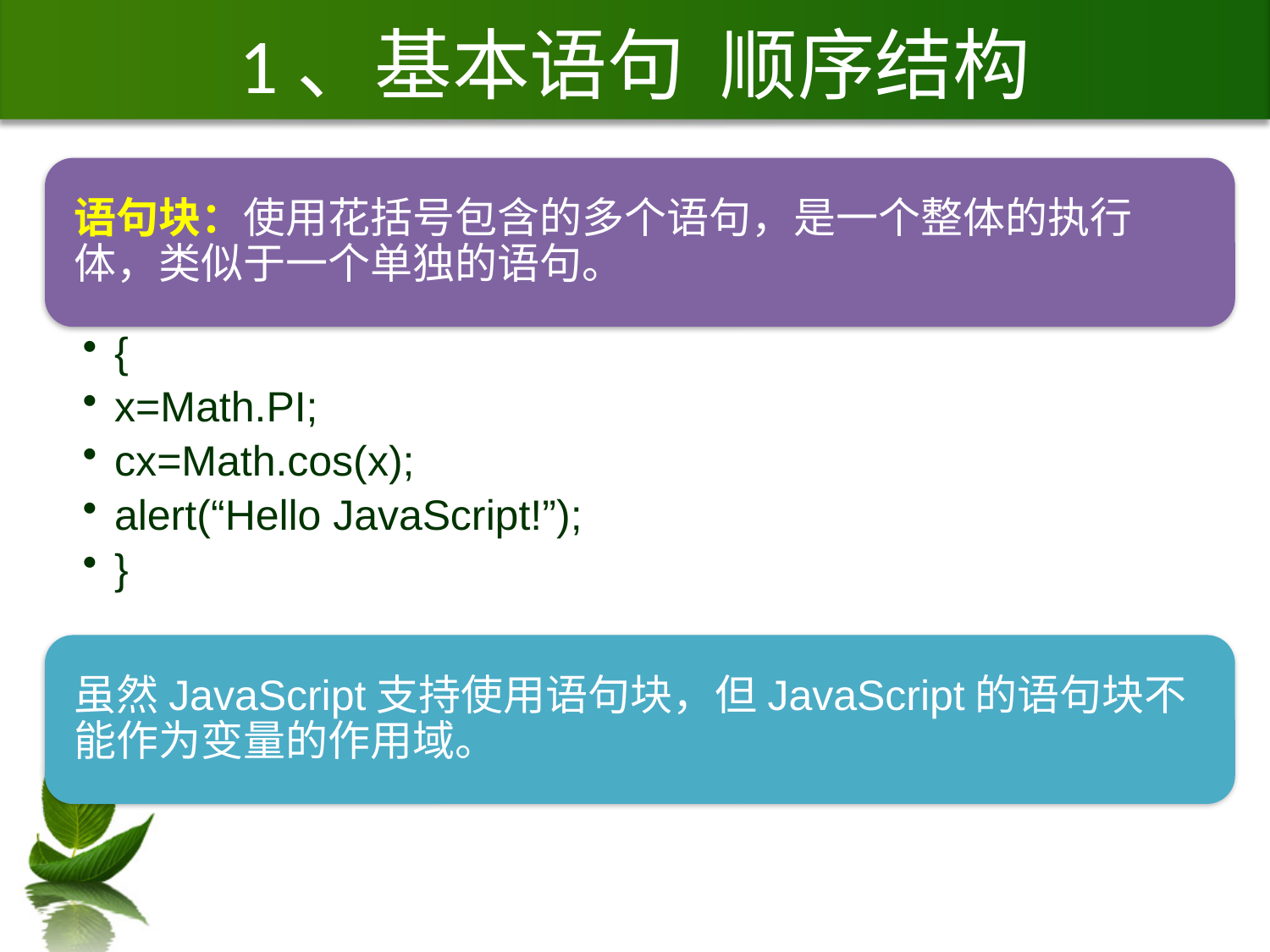

# 1、基本语句  顺序结构
语句块：使用花括号包含的多个语句，是一个整体的执行体，类似于一个单独的语句。
{
x=Math.PI;
cx=Math.cos(x);
alert(“Hello JavaScript!”);
}
虽然JavaScript支持使用语句块，但JavaScript的语句块不能作为变量的作用域。